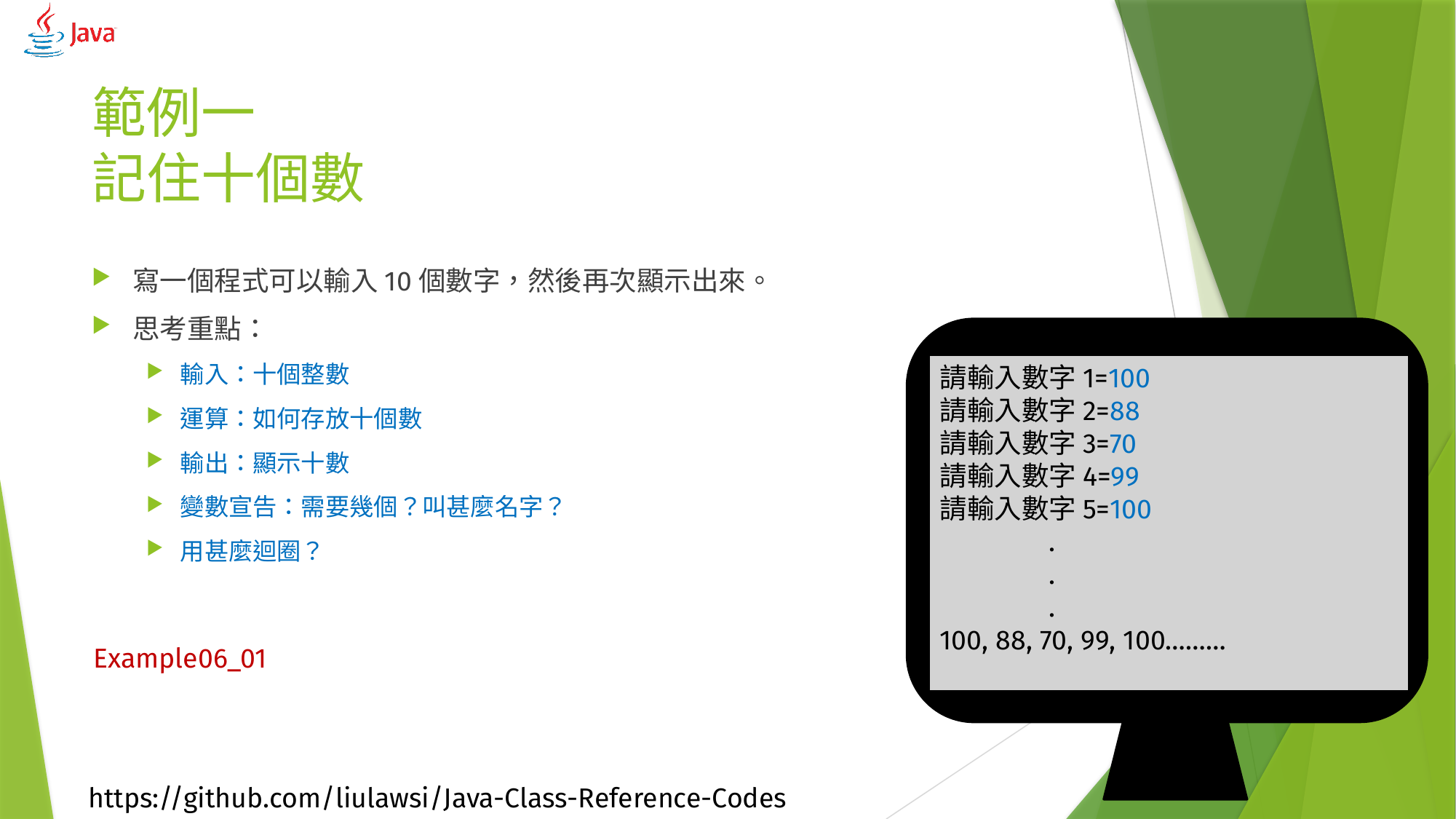

# 範例一 記住十個數
寫一個程式可以輸入10個數字，然後再次顯示出來。
思考重點：
輸入：十個整數
運算：如何存放十個數
輸出：顯示十數
變數宣告：需要幾個？叫甚麼名字？
用甚麼迴圈？

請輸入數字1=100
請輸入數字2=88
請輸入數字3=70
請輸入數字4=99
請輸入數字5=100
	.
	.
	.
100, 88, 70, 99, 100………

Example06_01